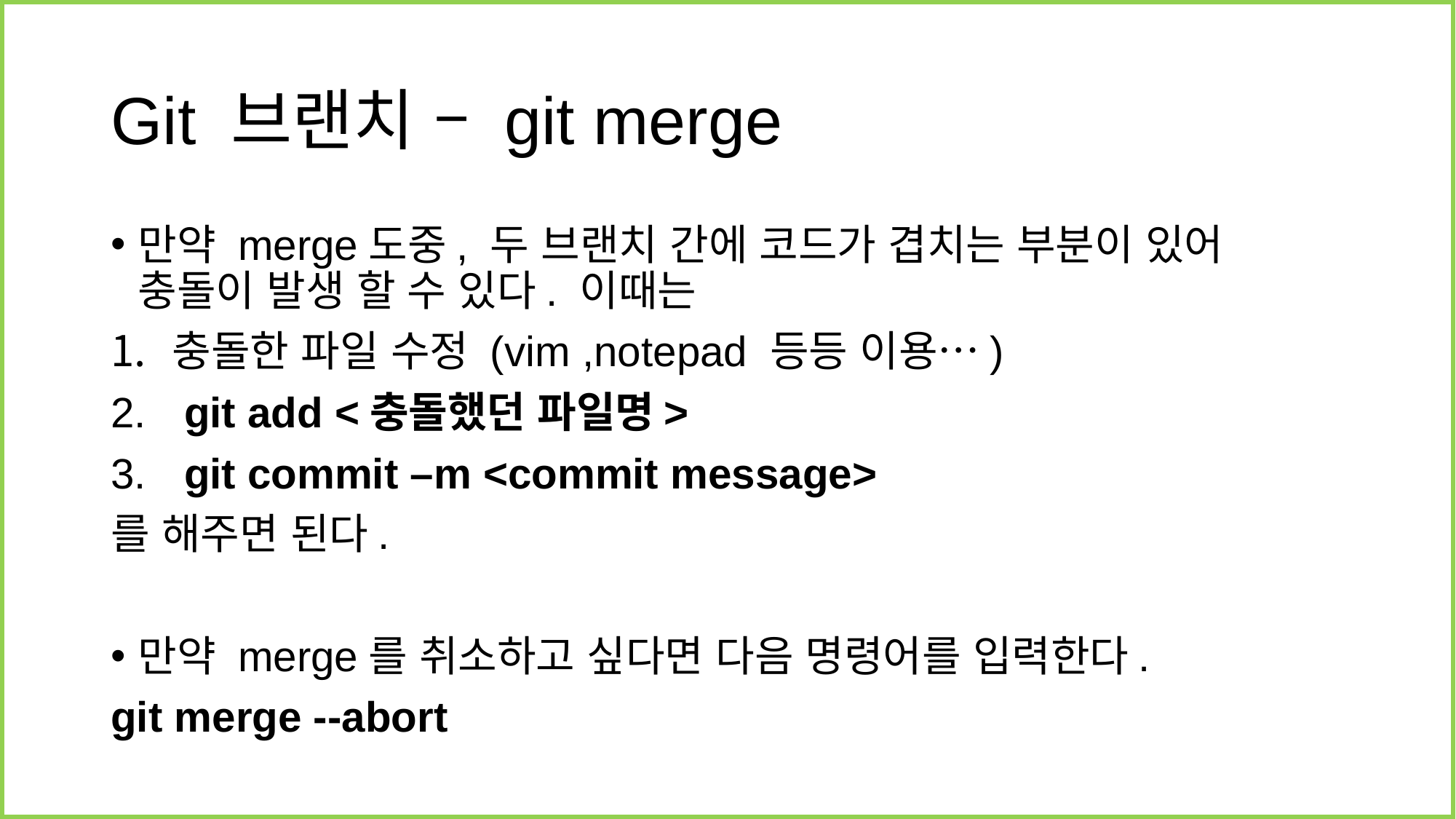

# Git 브랜치 – git merge
만약 merge도중, 두 브랜치 간에 코드가 겹치는 부분이 있어 충돌이 발생 할 수 있다. 이때는
충돌한 파일 수정 (vim ,notepad 등등 이용…)
 git add <충돌했던 파일명>
 git commit –m <commit message>
를 해주면 된다.

만약 merge를 취소하고 싶다면 다음 명령어를 입력한다.
git merge --abort